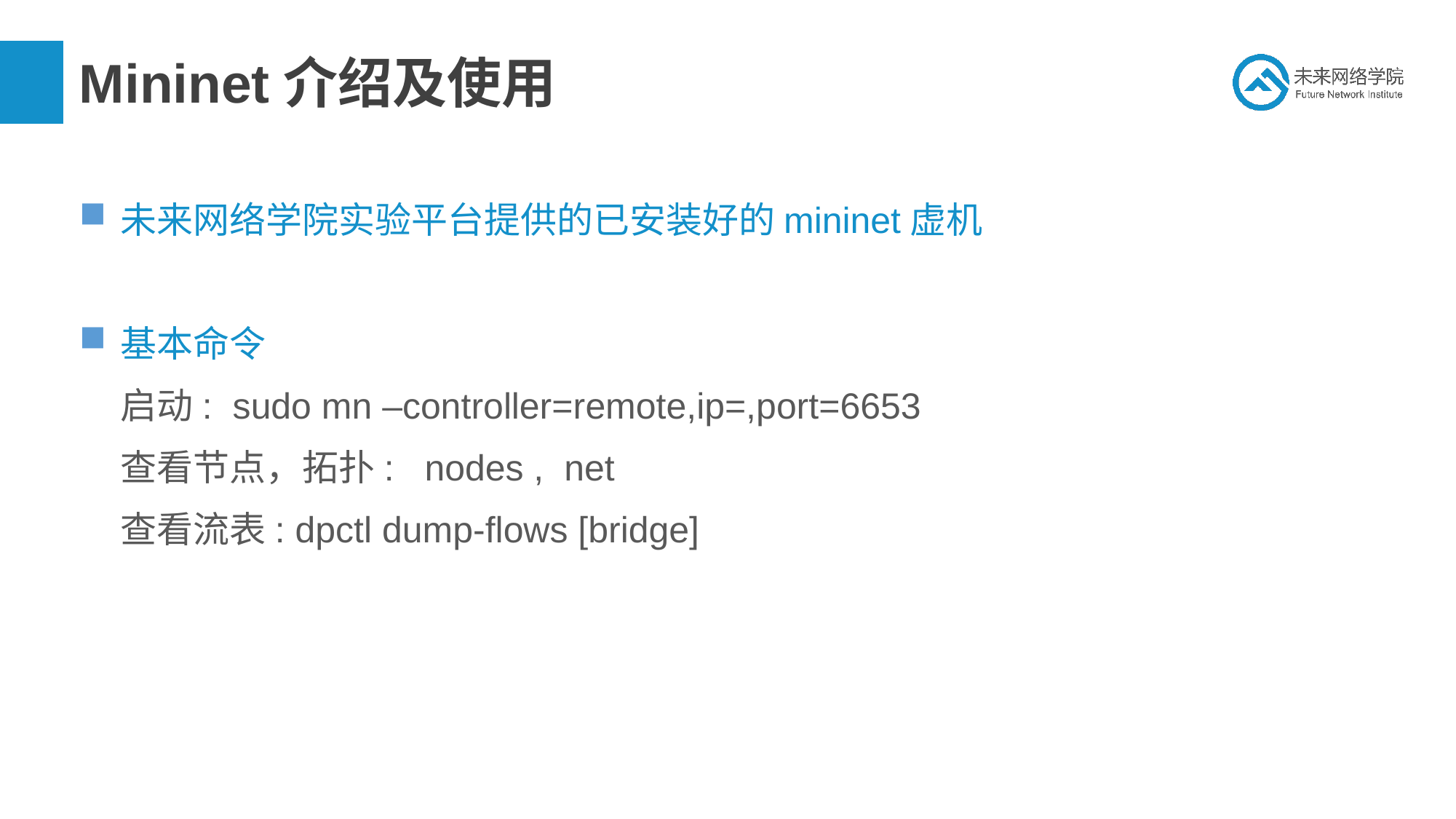

# Mininet介绍及使用
未来网络学院实验平台提供的已安装好的mininet虚机

基本命令
    启动:  sudo mn –controller=remote,ip=,port=6653
    查看节点，拓扑:   nodes ,  net
    查看流表: dpctl dump-flows [bridge]